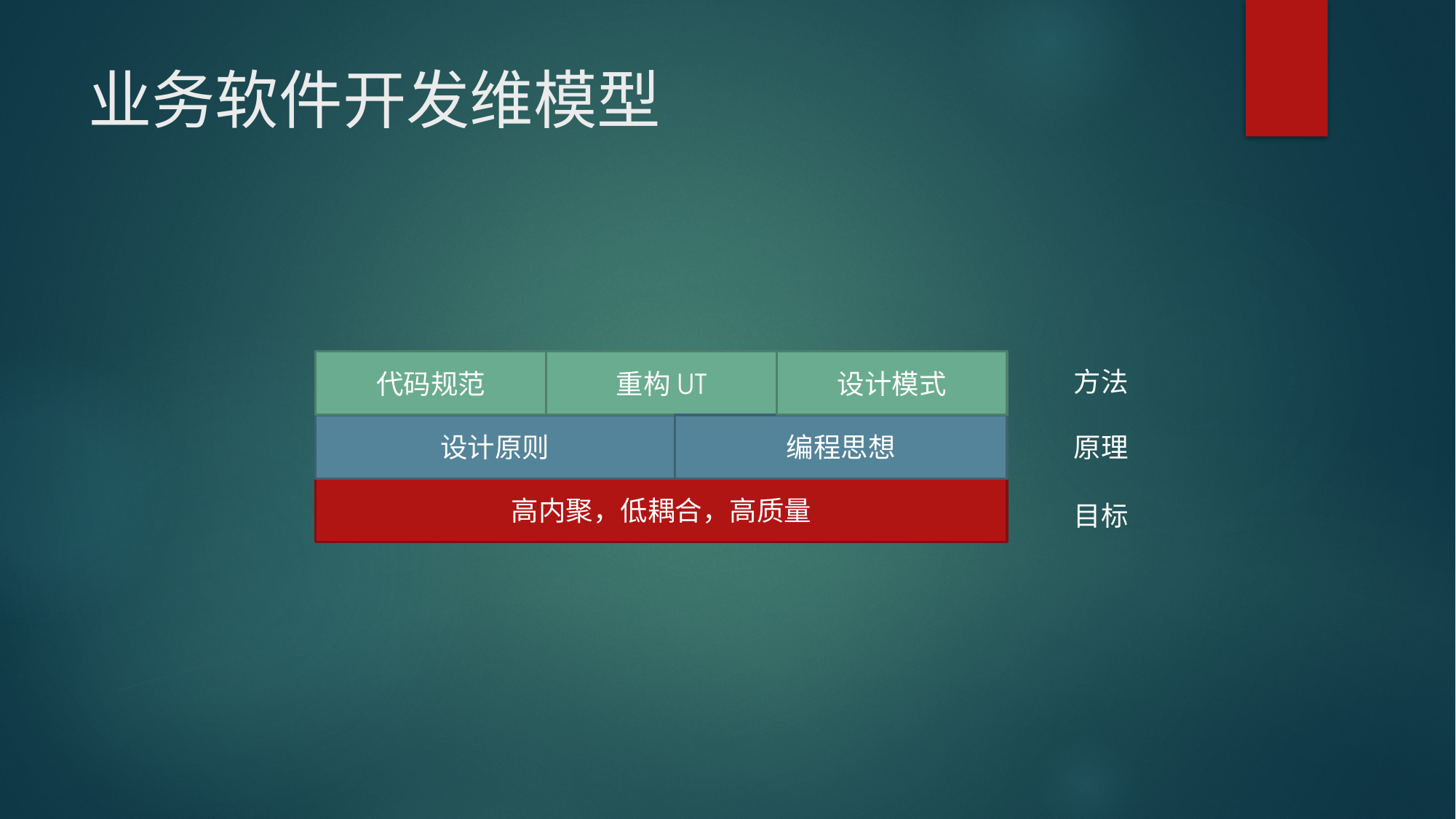

# 业务软件开发维模型
代码规范
重构UT
设计模式
方法
设计原则
编程思想
原理
高内聚，低耦合，高质量
目标